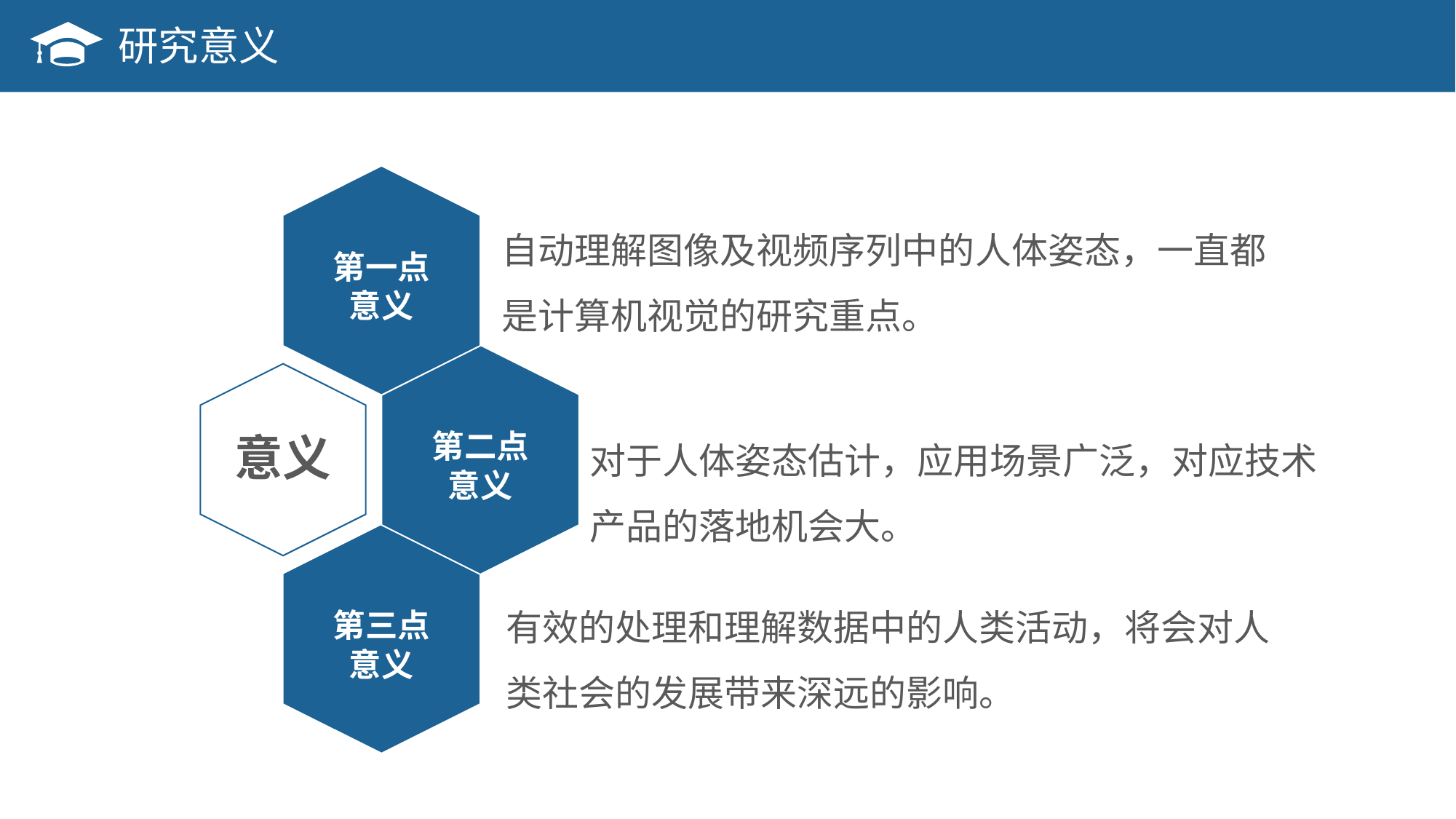

研究意义

第一点
意义
自动理解图像及视频序列中的人体姿态，一直都是计算机视觉的研究重点。

第二点
意义

对于人体姿态估计，应用场景广泛，对应技术产品的落地机会大。
意义

第三点
意义
有效的处理和理解数据中的人类活动，将会对人类社会的发展带来深远的影响。